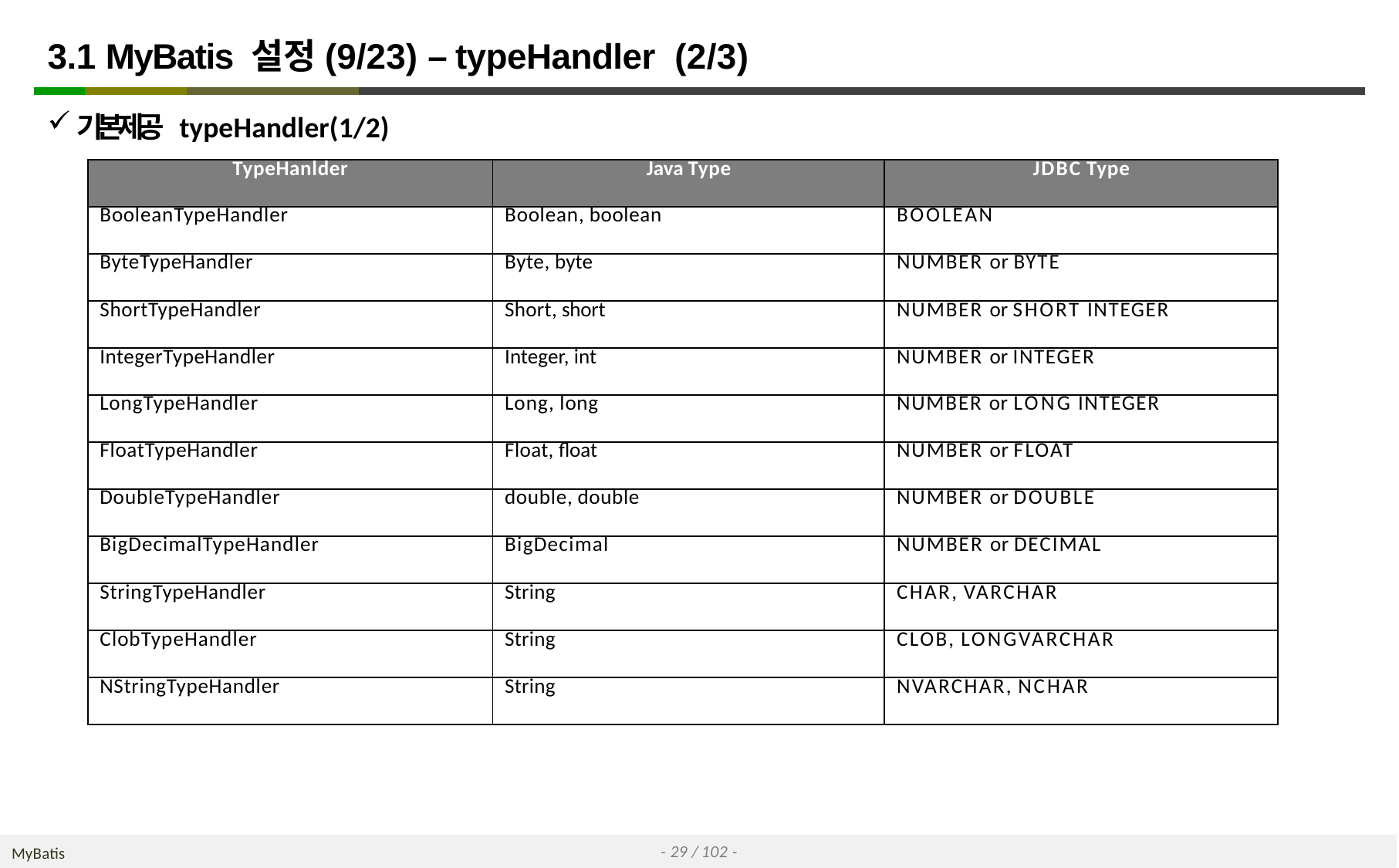

# 3.1 MyBatis 설정(9/23) – typeHandler  (2/3)
기본제공 typeHandler(1/2)
| TypeHanlder | Java Type | JDBC Type |
| --- | --- | --- |
| BooleanTypeHandler | Boolean, boolean | BOOLEAN |
| ByteTypeHandler | Byte, byte | NUMBER or BYTE |
| ShortTypeHandler | Short, short | NUMBER or SHORT INTEGER |
| IntegerTypeHandler | Integer, int | NUMBER or INTEGER |
| LongTypeHandler | Long, long | NUMBER or LONG INTEGER |
| FloatTypeHandler | Float, float | NUMBER or FLOAT |
| DoubleTypeHandler | double, double | NUMBER or DOUBLE |
| BigDecimalTypeHandler | BigDecimal | NUMBER or DECIMAL |
| StringTypeHandler | String | CHAR, VARCHAR |
| ClobTypeHandler | String | CLOB, LONGVARCHAR |
| NStringTypeHandler | String | NVARCHAR, NCHAR |
- 29 / 102 -
MyBatis